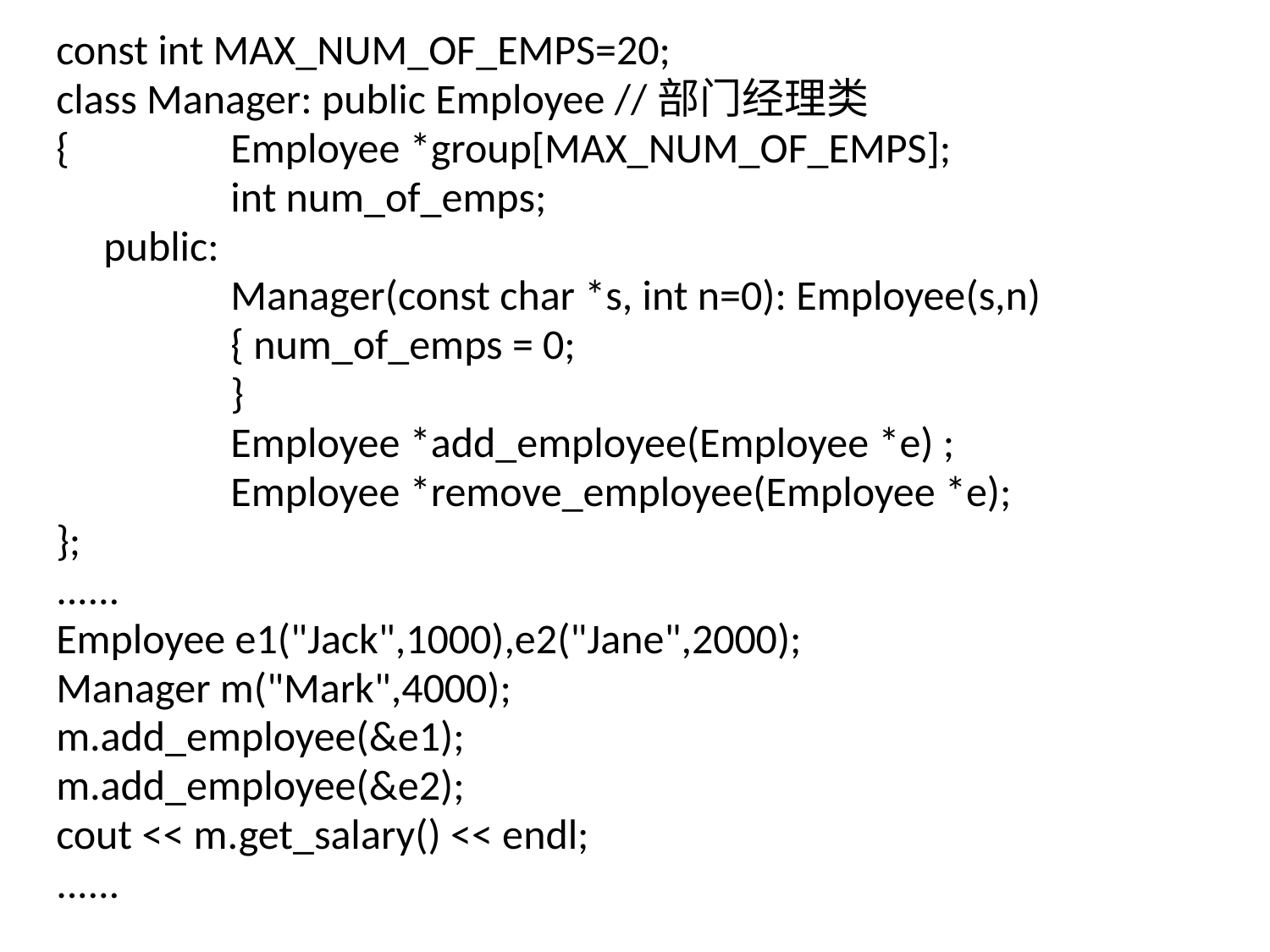

const int MAX_NUM_OF_EMPS=20;
class Manager: public Employee //部门经理类
{		Employee *group[MAX_NUM_OF_EMPS];
		int num_of_emps;
	public:
		Manager(const char *s, int n=0): Employee(s,n)
		{ num_of_emps = 0;
		}
		Employee *add_employee(Employee *e) ;
		Employee *remove_employee(Employee *e);
};
......
Employee e1("Jack",1000),e2("Jane",2000);
Manager m("Mark",4000);
m.add_employee(&e1);
m.add_employee(&e2);
cout << m.get_salary() << endl;
......